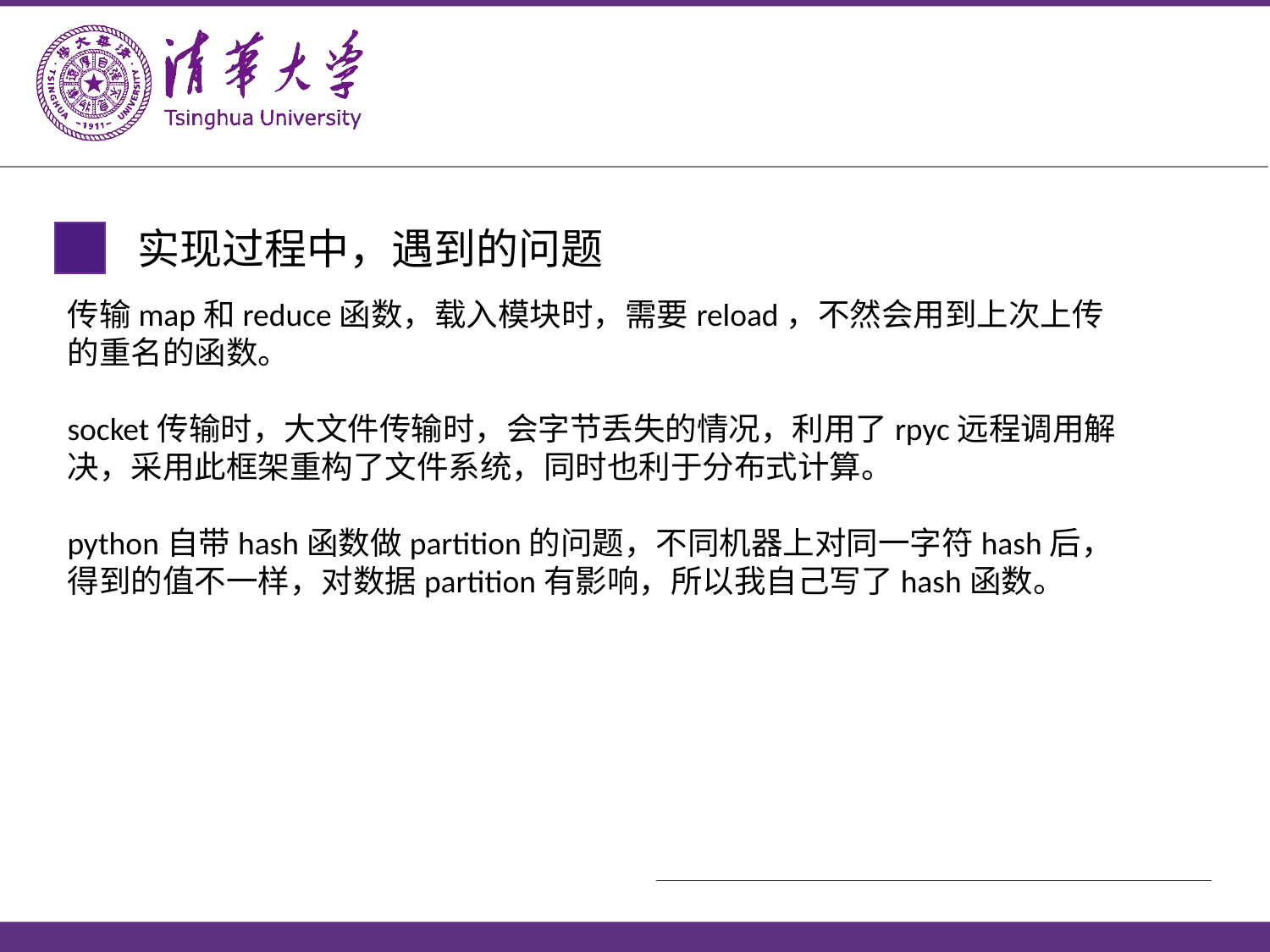

实现过程中，遇到的问题

传输map和reduce函数，载入模块时，需要reload，不然会用到上次上传的重名的函数。

socket传输时，大文件传输时，会字节丢失的情况，利用了rpyc远程调用解决，采用此框架重构了文件系统，同时也利于分布式计算。

python自带hash函数做partition的问题，不同机器上对同一字符hash后，得到的值不一样，对数据partition有影响，所以我自己写了hash函数。